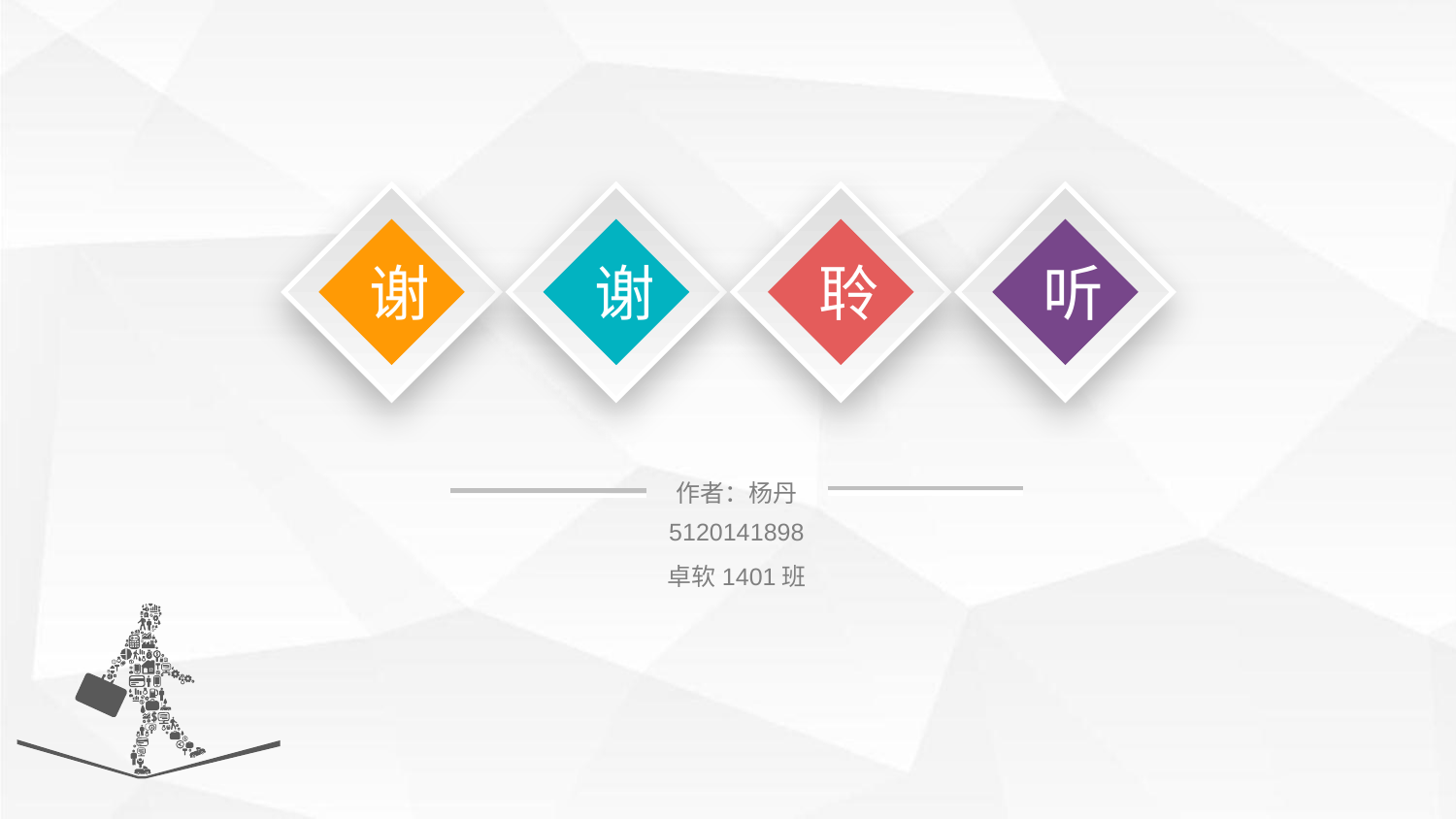

谢

谢

聆

听
作者：杨丹
5120141898
卓软1401班